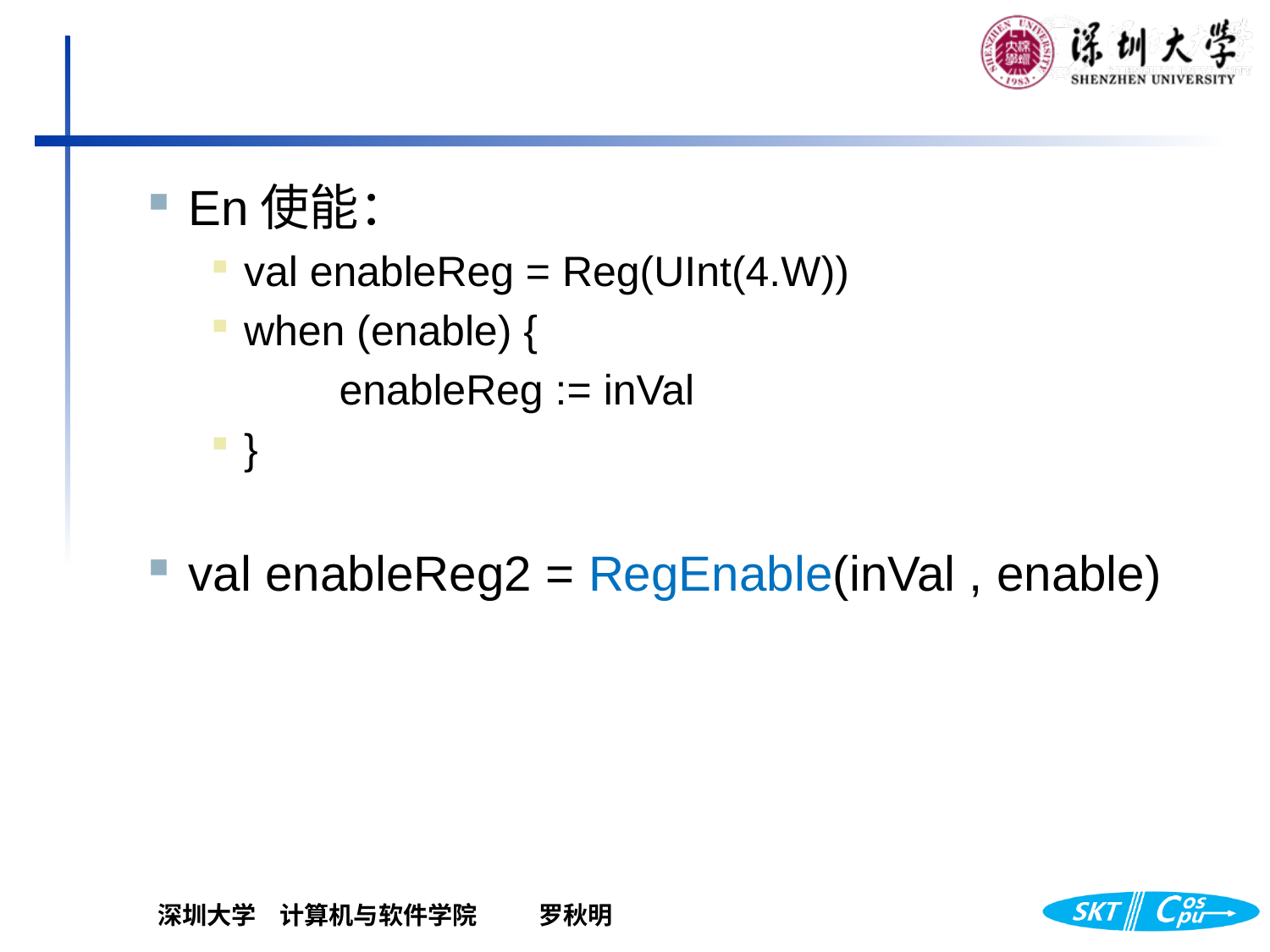

En使能：
val enableReg = Reg(UInt(4.W))
when (enable) {
	enableReg := inVal
}

val enableReg2 = RegEnable(inVal , enable)